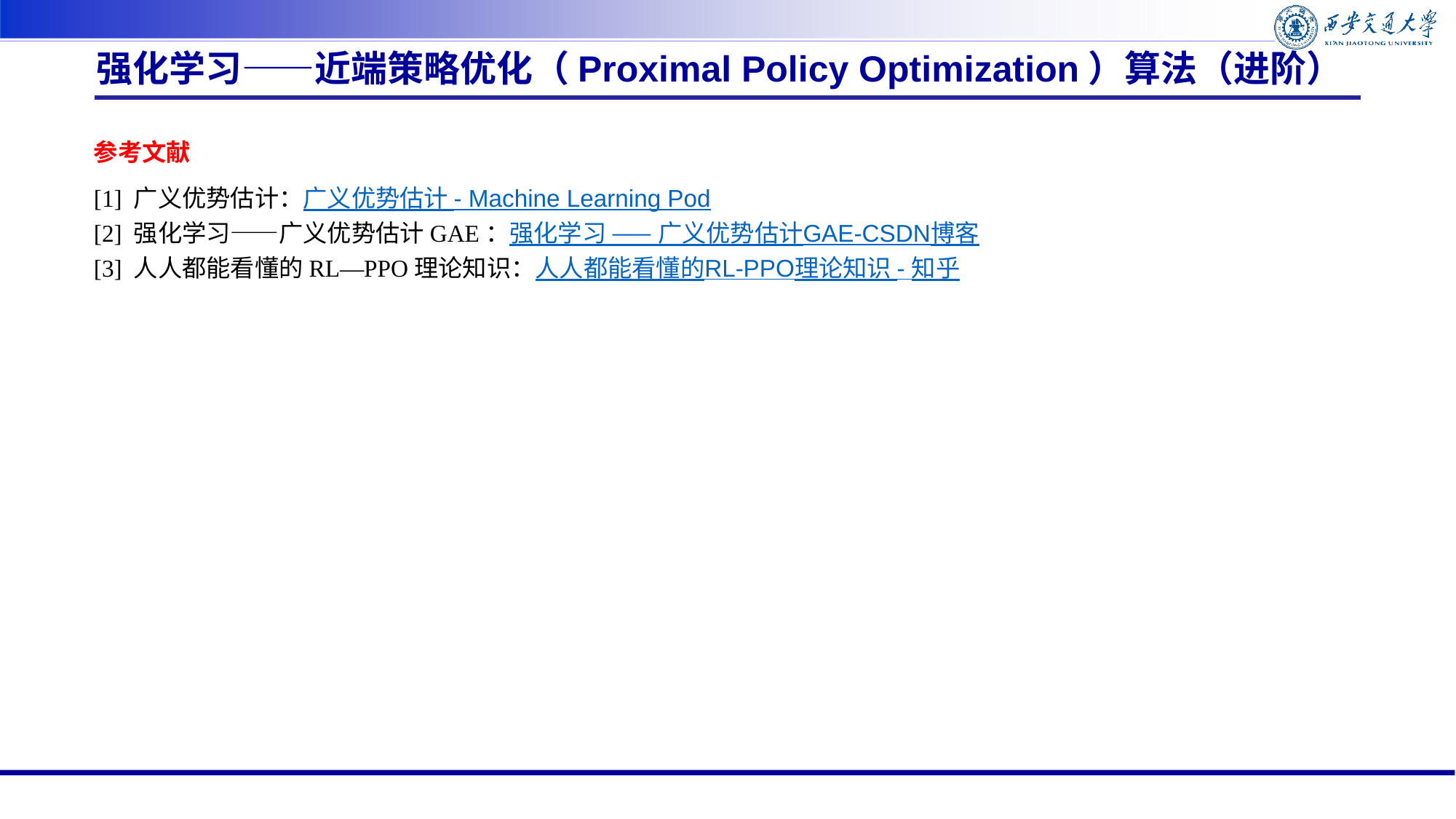

强化学习——近端策略优化（Proximal Policy Optimization）算法（进阶）

参考文献
[1] 广义优势估计：广义优势估计 - Machine Learning Pod
[2] 强化学习——广义优势估计GAE：强化学习 —— 广义优势估计GAE-CSDN博客
[3] 人人都能看懂的RL—PPO理论知识：人人都能看懂的RL-PPO理论知识 - 知乎